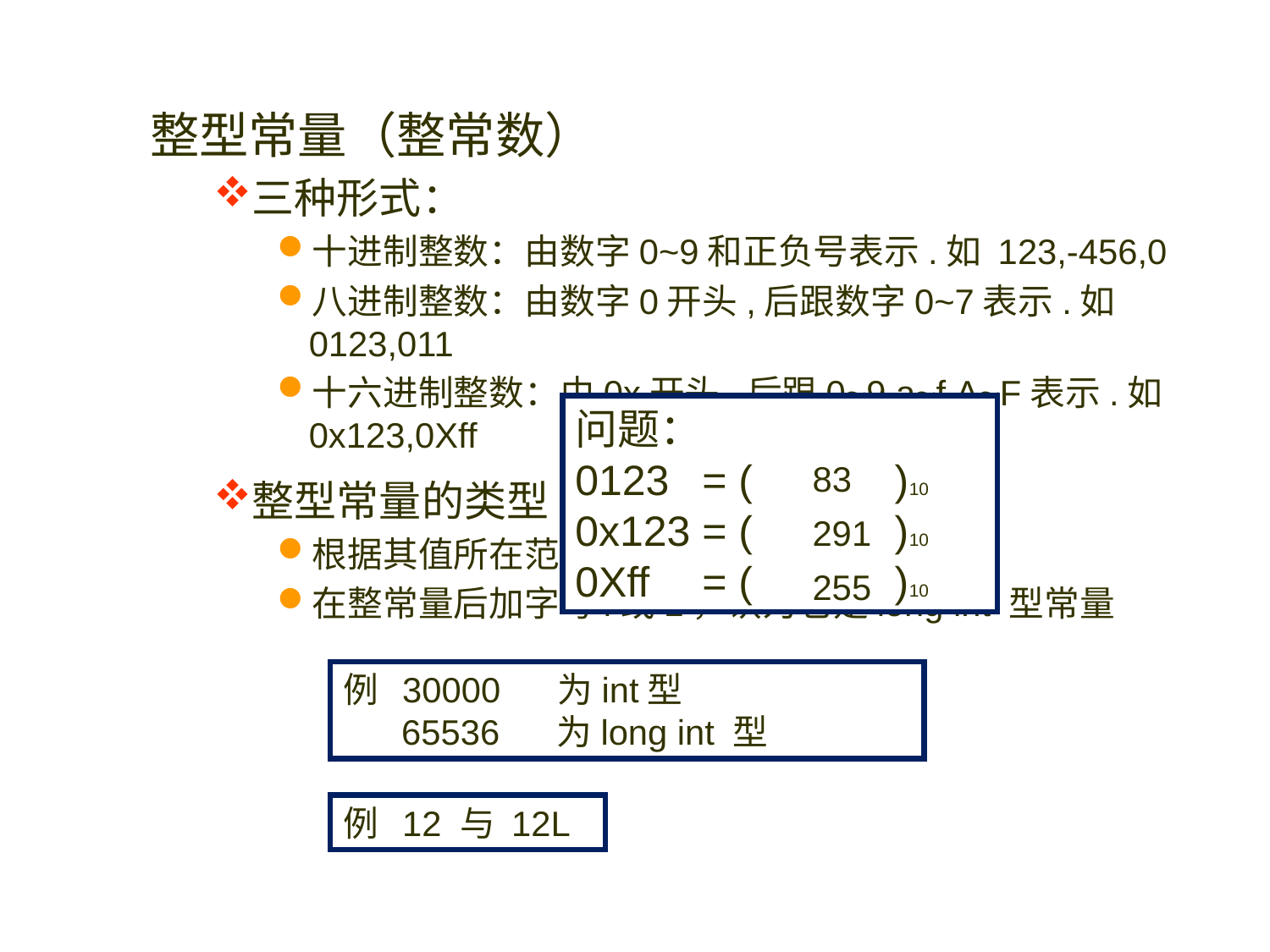

整型常量（整常数）
三种形式：
十进制整数：由数字0~9和正负号表示.如 123,-456,0
八进制整数：由数字0开头,后跟数字0~7表示.如0123,011
十六进制整数：由0x开头,后跟0~9,a~f,A~F表示.如0x123,0Xff
问题：
0123   =  (            )10
0x123 =  (            )10
0Xff    =  (            )10
问题：
0123	= (            )10
0x123	= (            )10
0Xff	= (            )10
83
291
255
整型常量的类型
根据其值所在范围确定其数据类型
在整常量后加字母l或L，认为它是long int 型常量
例  30000     为int型
65536     为long int 型

例  12 与 12L